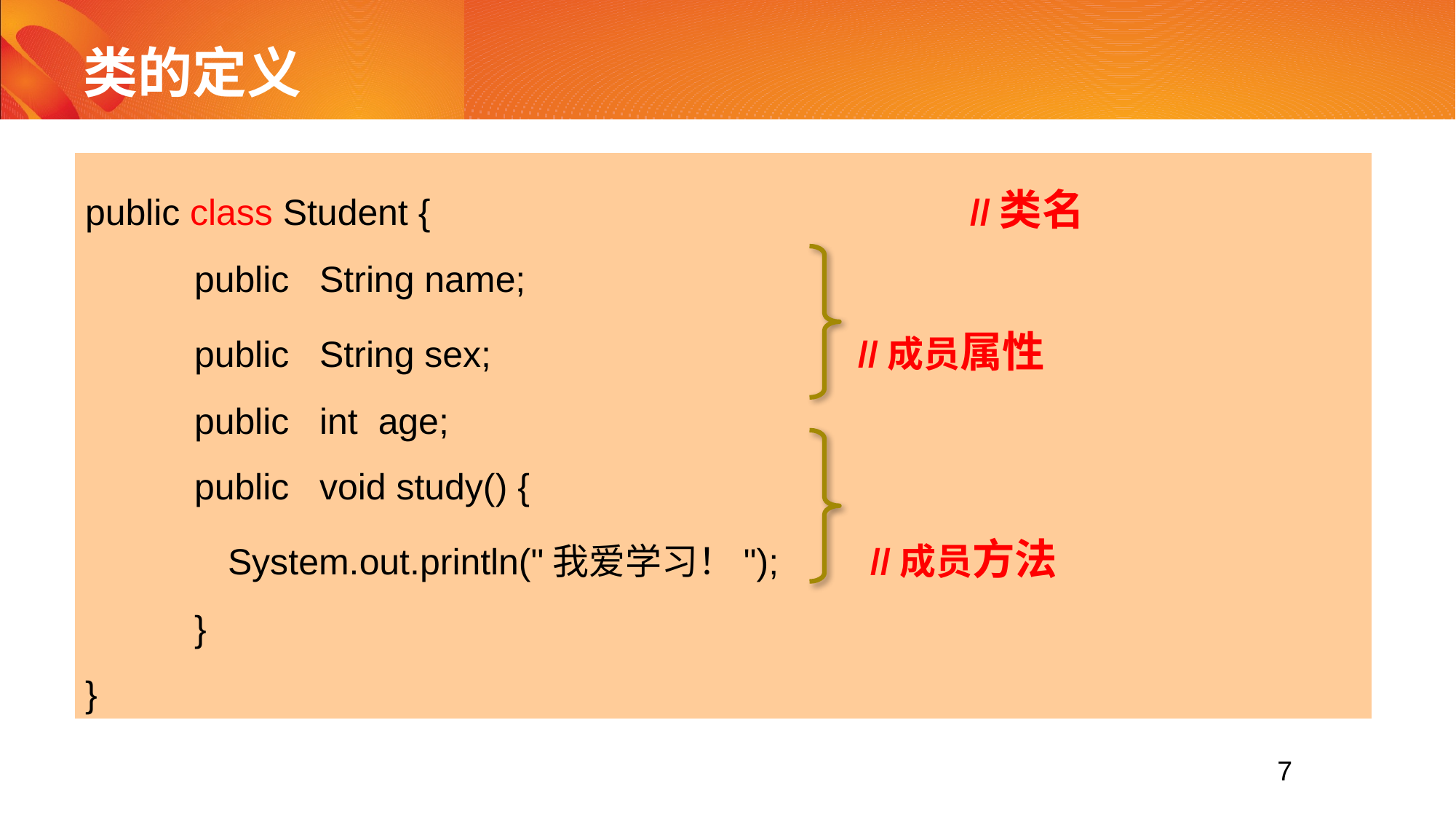

# 类的定义

public class Student {                                                     //类名
  	public   String name;
 	public   String sex;                                    //成员属性
  	public   int  age;
 	public   void study() {
              System.out.println("我爱学习！");         //成员方法
  	}
}